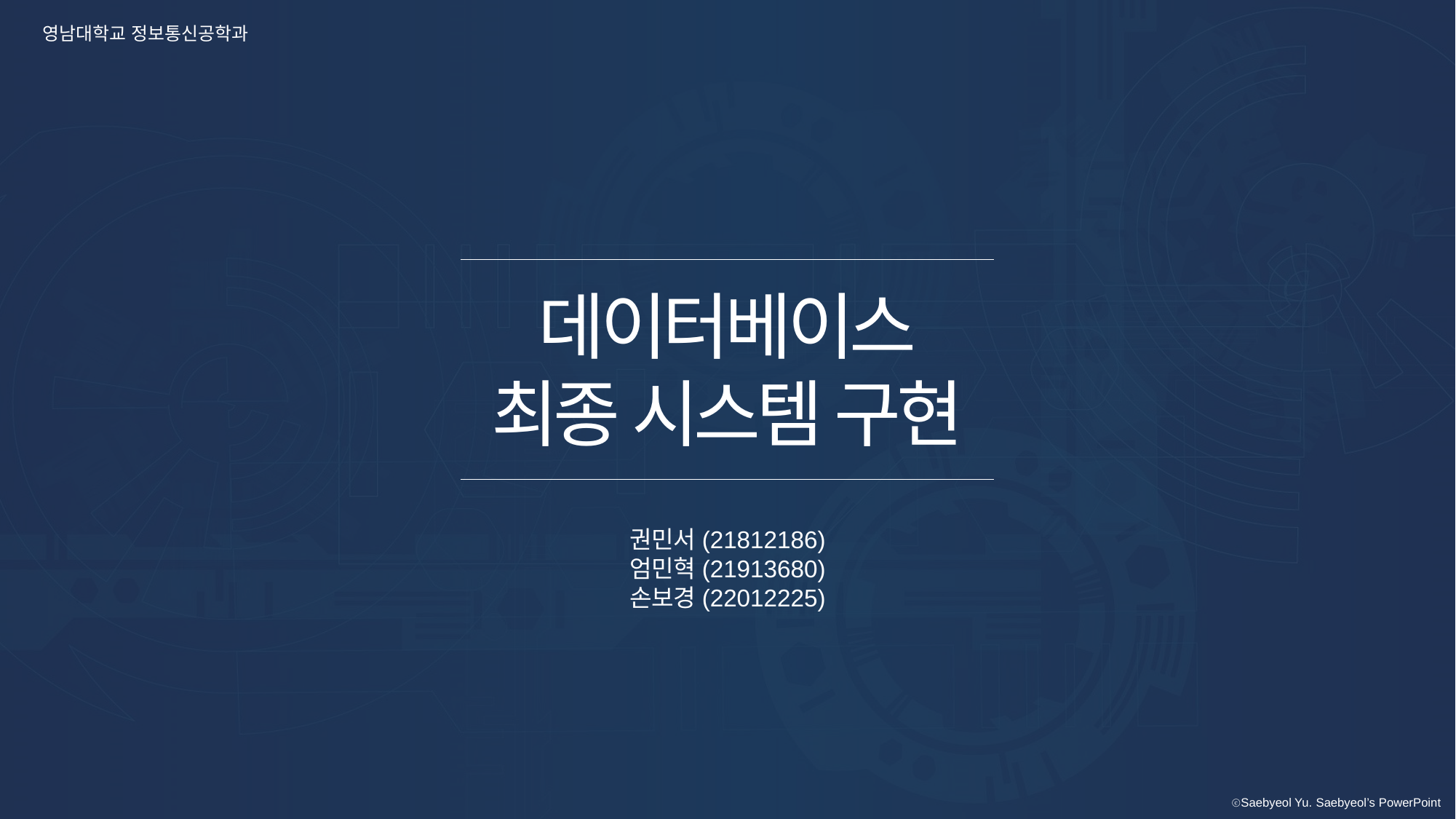

영남대학교 정보통신공학과
데이터베이스
최종 시스템 구현
권민서(21812186)
엄민혁(21913680)
손보경(22012225)